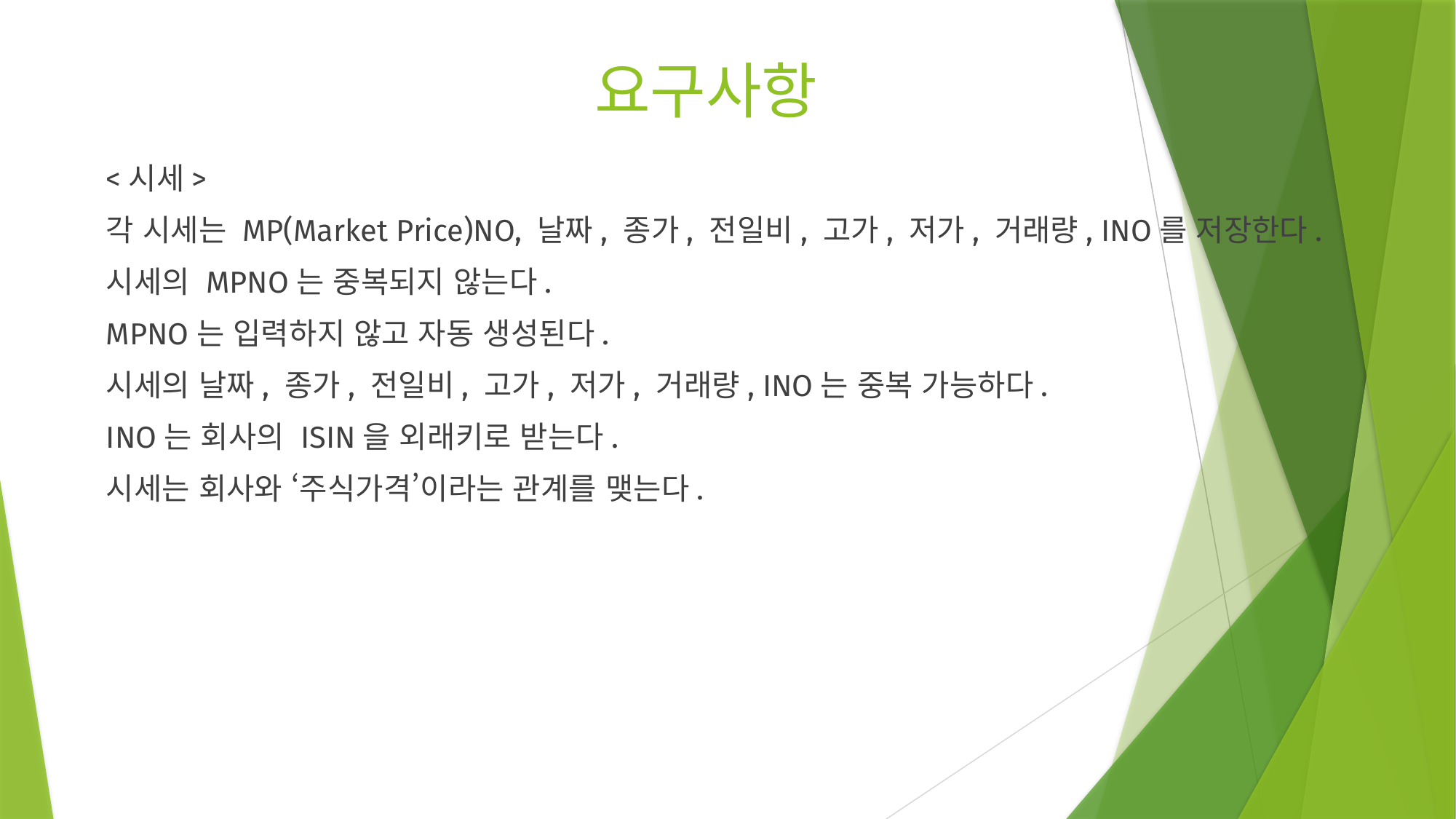

# 요구사항
<시세>
각 시세는 MP(Market Price)NO, 날짜, 종가, 전일비, 고가, 저가, 거래량, INO를 저장한다.
시세의 MPNO는 중복되지 않는다.
MPNO는 입력하지 않고 자동 생성된다.
시세의 날짜, 종가, 전일비, 고가, 저가, 거래량, INO는 중복 가능하다.
INO는 회사의 ISIN을 외래키로 받는다.
시세는 회사와 ‘주식가격’이라는 관계를 맺는다.